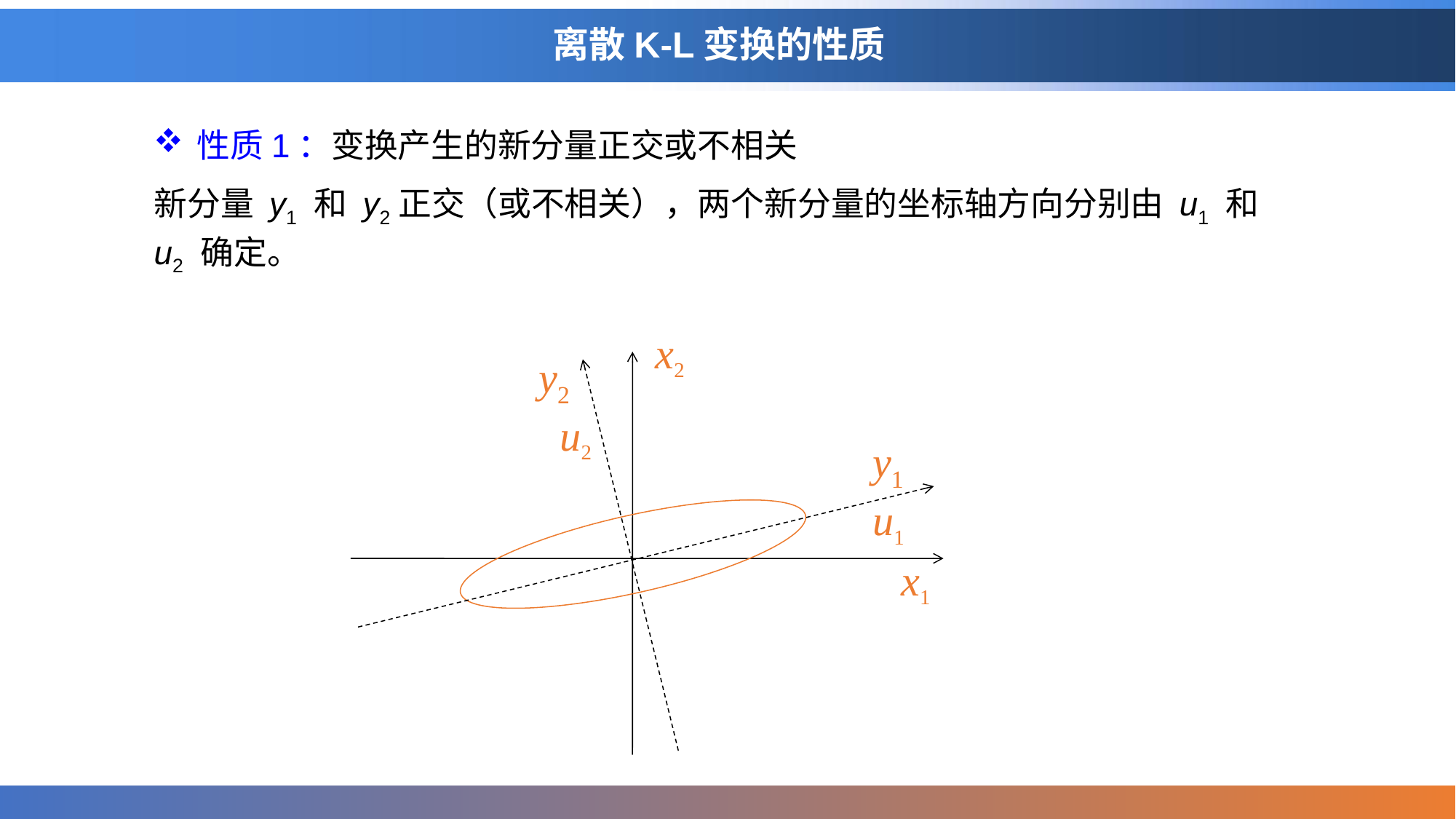

# 离散K-L变换的性质
性质1：变换产生的新分量正交或不相关
新分量 y1 和 y2正交（或不相关），两个新分量的坐标轴方向分别由 u1 和 u2 确定。

x2
y2
  u2

y1
u1

x1